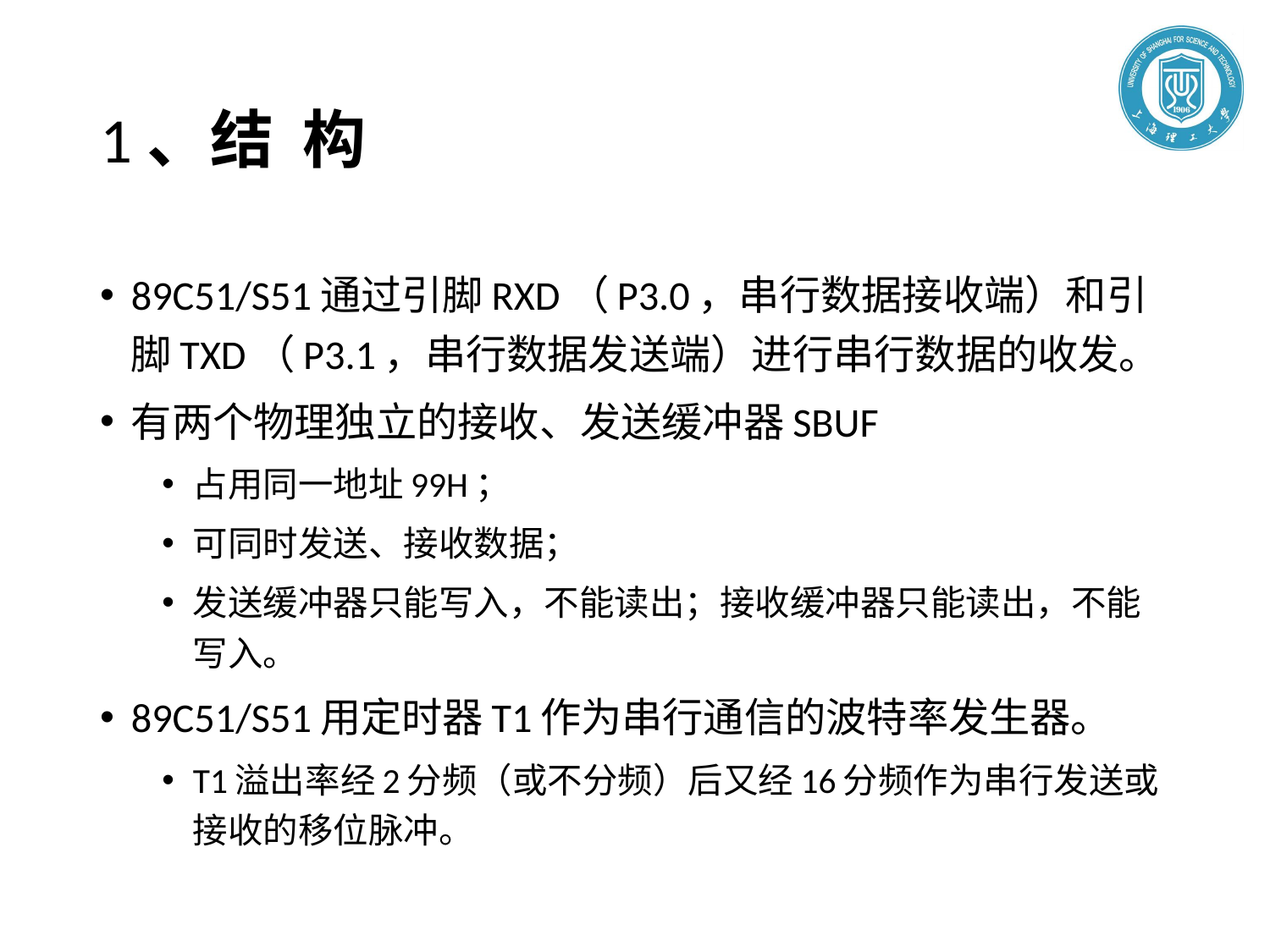

# 1、结  构
89C51/S51通过引脚RXD（P3.0，串行数据接收端）和引脚TXD（P3.1，串行数据发送端）进行串行数据的收发。
有两个物理独立的接收、发送缓冲器SBUF
占用同一地址99H；
可同时发送、接收数据；
发送缓冲器只能写入，不能读出；接收缓冲器只能读出，不能写入。
89C51/S51用定时器T1作为串行通信的波特率发生器。
T1溢出率经2分频（或不分频）后又经16分频作为串行发送或接收的移位脉冲。